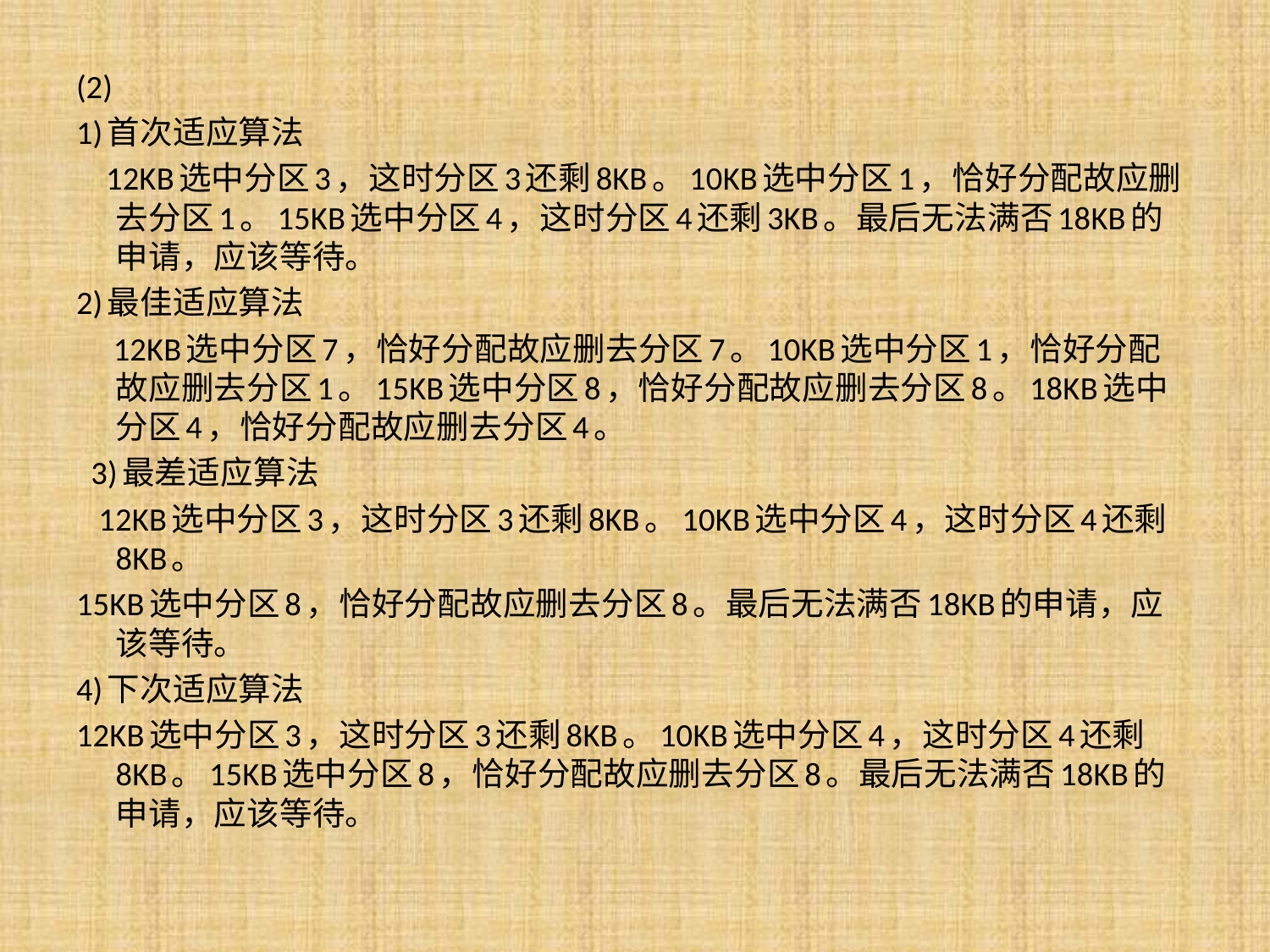

(2)
1)首次适应算法
    12KB选中分区3，这时分区3还剩8KB。10KB选中分区1，恰好分配故应删去分区1。15KB选中分区4，这时分区4还剩3KB。最后无法满否18KB的申请，应该等待。
2)最佳适应算法
     12KB选中分区7，恰好分配故应删去分区7。10KB选中分区1，恰好分配故应删去分区1。15KB选中分区8，恰好分配故应删去分区8。18KB选中分区4，恰好分配故应删去分区4。
  3)最差适应算法
   12KB选中分区3，这时分区3还剩8KB。10KB选中分区4，这时分区4还剩8KB。
15KB选中分区8，恰好分配故应删去分区8。最后无法满否18KB的申请，应该等待。
4)下次适应算法
12KB选中分区3，这时分区3还剩8KB。10KB选中分区4，这时分区4还剩8KB。15KB选中分区8，恰好分配故应删去分区8。最后无法满否18KB的申请，应该等待。